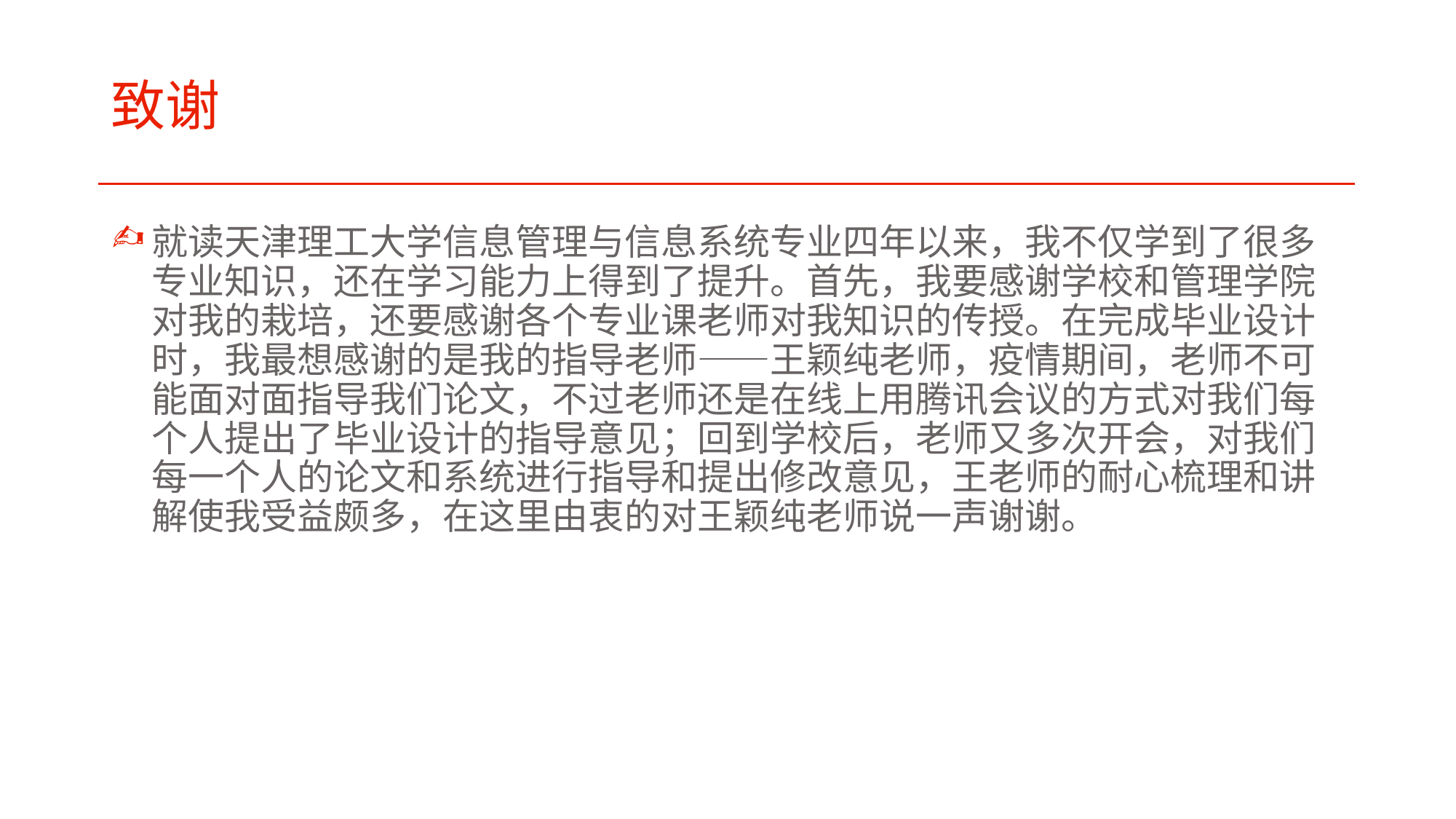

# 致谢
就读天津理工大学信息管理与信息系统专业四年以来，我不仅学到了很多专业知识，还在学习能力上得到了提升。首先，我要感谢学校和管理学院对我的栽培，还要感谢各个专业课老师对我知识的传授。在完成毕业设计时，我最想感谢的是我的指导老师——王颖纯老师，疫情期间，老师不可能面对面指导我们论文，不过老师还是在线上用腾讯会议的方式对我们每个人提出了毕业设计的指导意见；回到学校后，老师又多次开会，对我们每一个人的论文和系统进行指导和提出修改意见，王老师的耐心梳理和讲解使我受益颇多，在这里由衷的对王颖纯老师说一声谢谢。